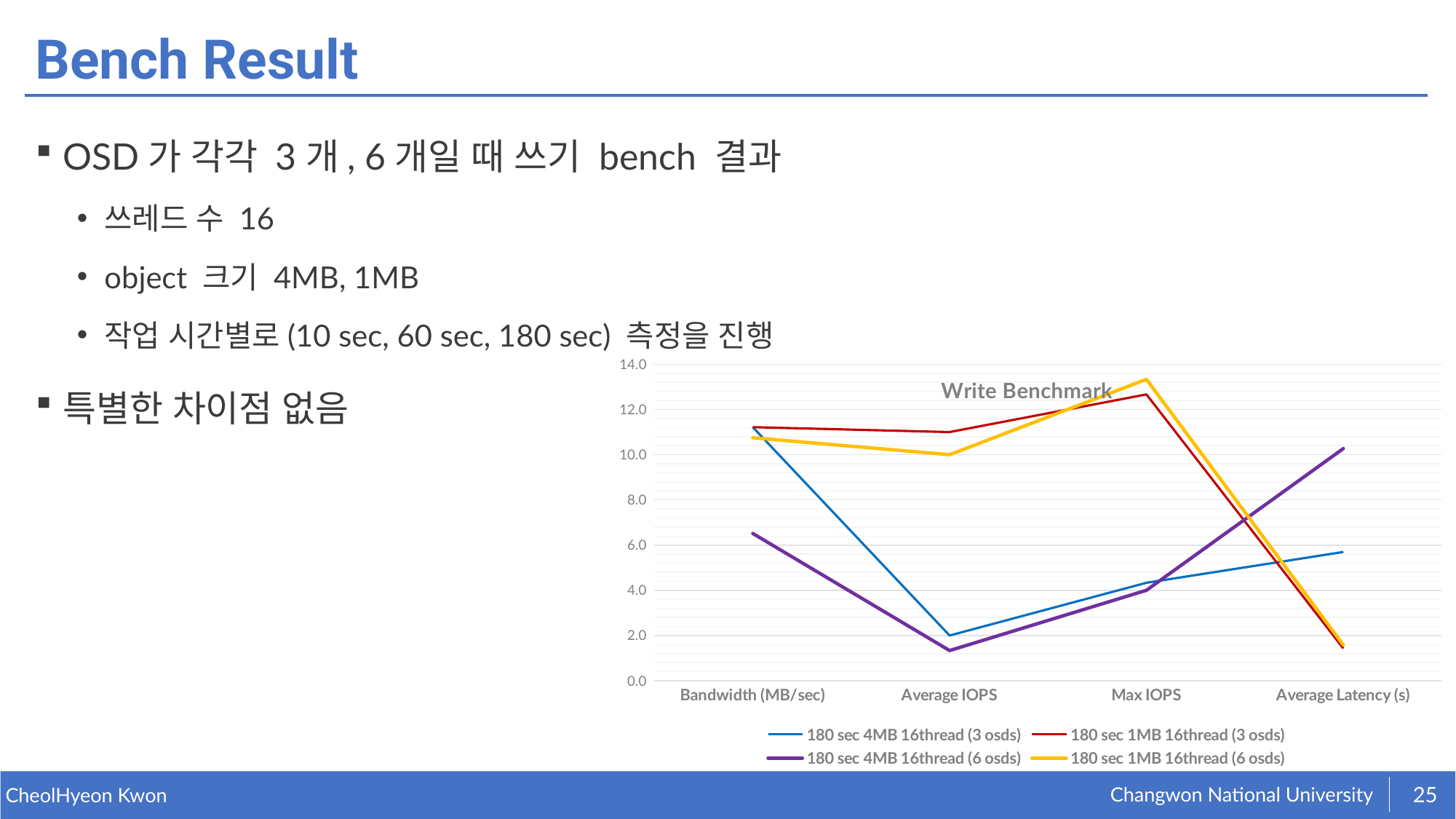

# Bench Result
OSD가 각각 3개, 6개일 때 쓰기 bench 결과
쓰레드 수 16
object 크기 4MB, 1MB
작업 시간별로(10 sec, 60 sec, 180 sec) 측정을 진행
특별한 차이점 없음

### Chart: Write Benchmark

| Category |  |  |  |  |
|---|---|---|---|---|
| Bandwidth (MB/sec) | 11.220066666666668 | 11.218033333333333 | 6.513953333333333 | 10.749699999999999 |
| Average IOPS | 2.0 | 11.0 | 1.3333333333333333 | 10.0 |
| Max IOPS | 4.333333333333333 | 12.666666666666666 | 4.0 | 13.333333333333334 |
| Average Latency (s) | 5.69541 | 1.4254999999999998 | 10.271013333333334 | 1.57796 |
25